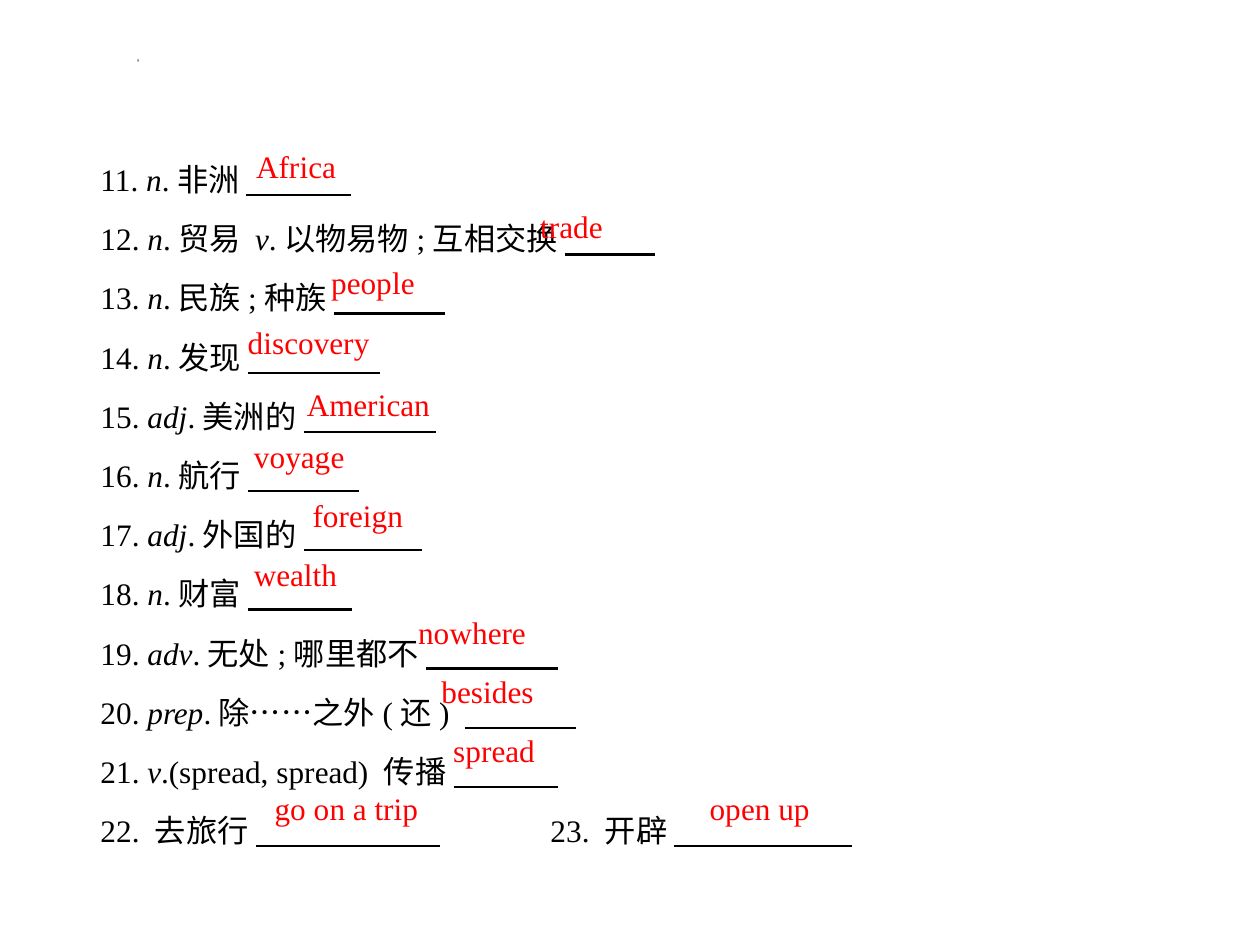

Africa
11. n.非洲
12. n.贸易 v.以物易物;互相交换
13. n.民族;种族
14. n.发现
15. adj.美洲的
16. n.航行
17. adj.外国的
18. n.财富
19. adv.无处;哪里都不
20. prep.除……之外(还)
21. v.(spread, spread) 传播
22. 去旅行 　　　　　    	23. 开辟
trade
people
discovery
American
voyage
foreign
wealth
nowhere
besides
spread
go on a trip
open up